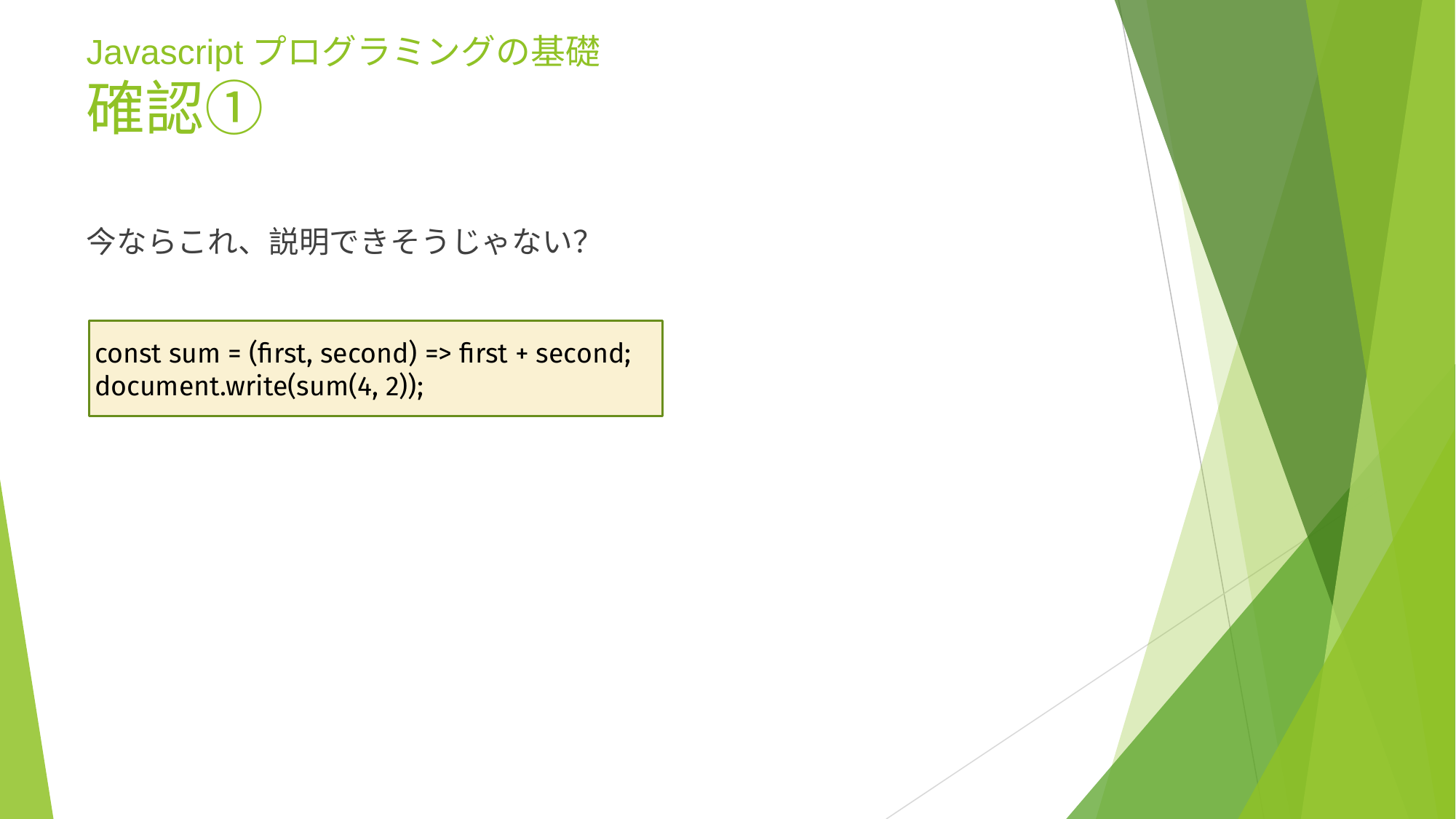

# Javascriptプログラミングの基礎 確認①

今ならこれ、説明できそうじゃない？

const sum = (first, second) => first + second;
document.write(sum(4, 2));